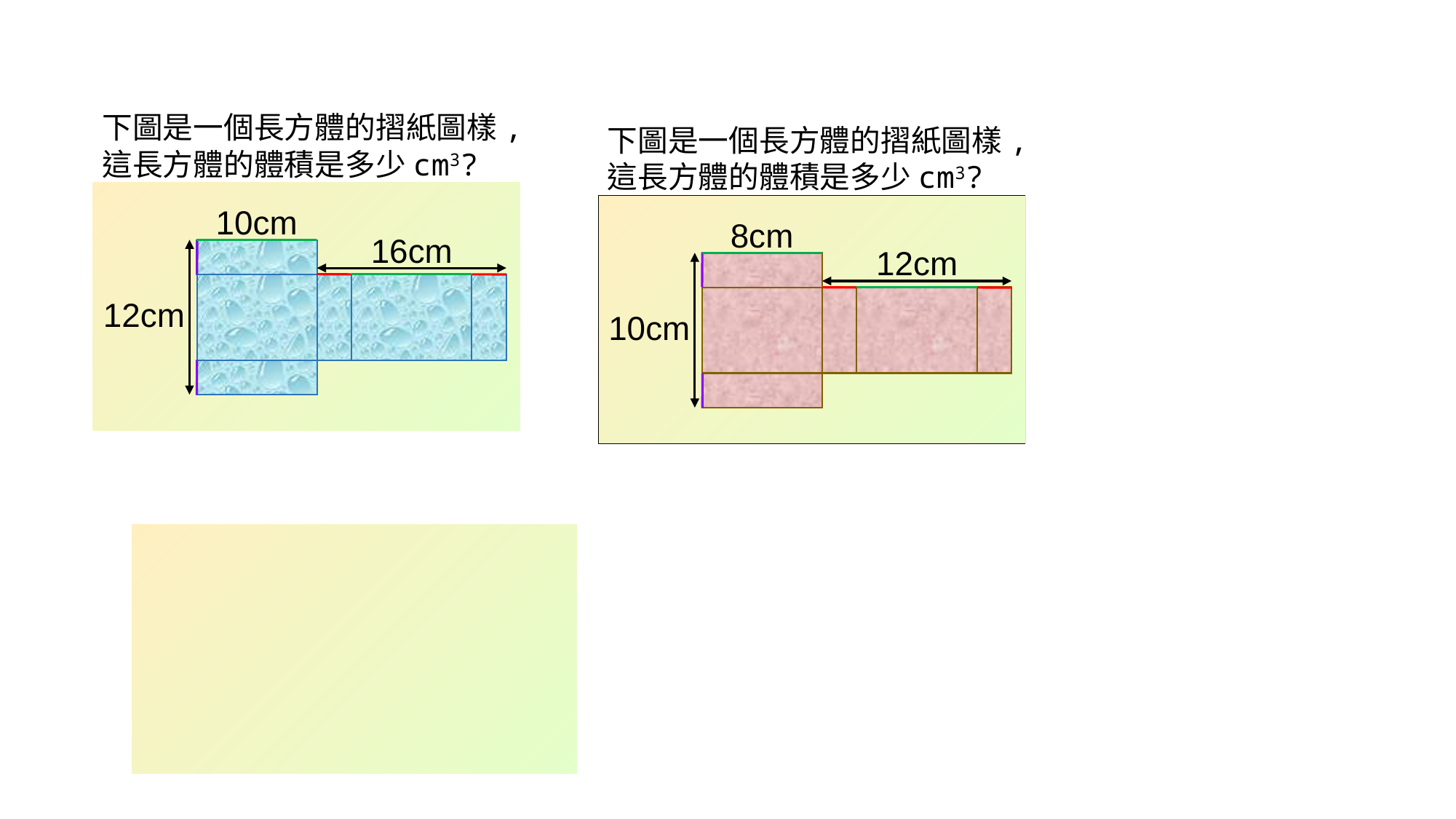

下圖是一個長方體的摺紙圖樣,這長方體的體積是多少cm3?

下圖是一個長方體的摺紙圖樣,這長方體的體積是多少cm3?

10cm
8cm
16cm

12cm

12cm
10cm